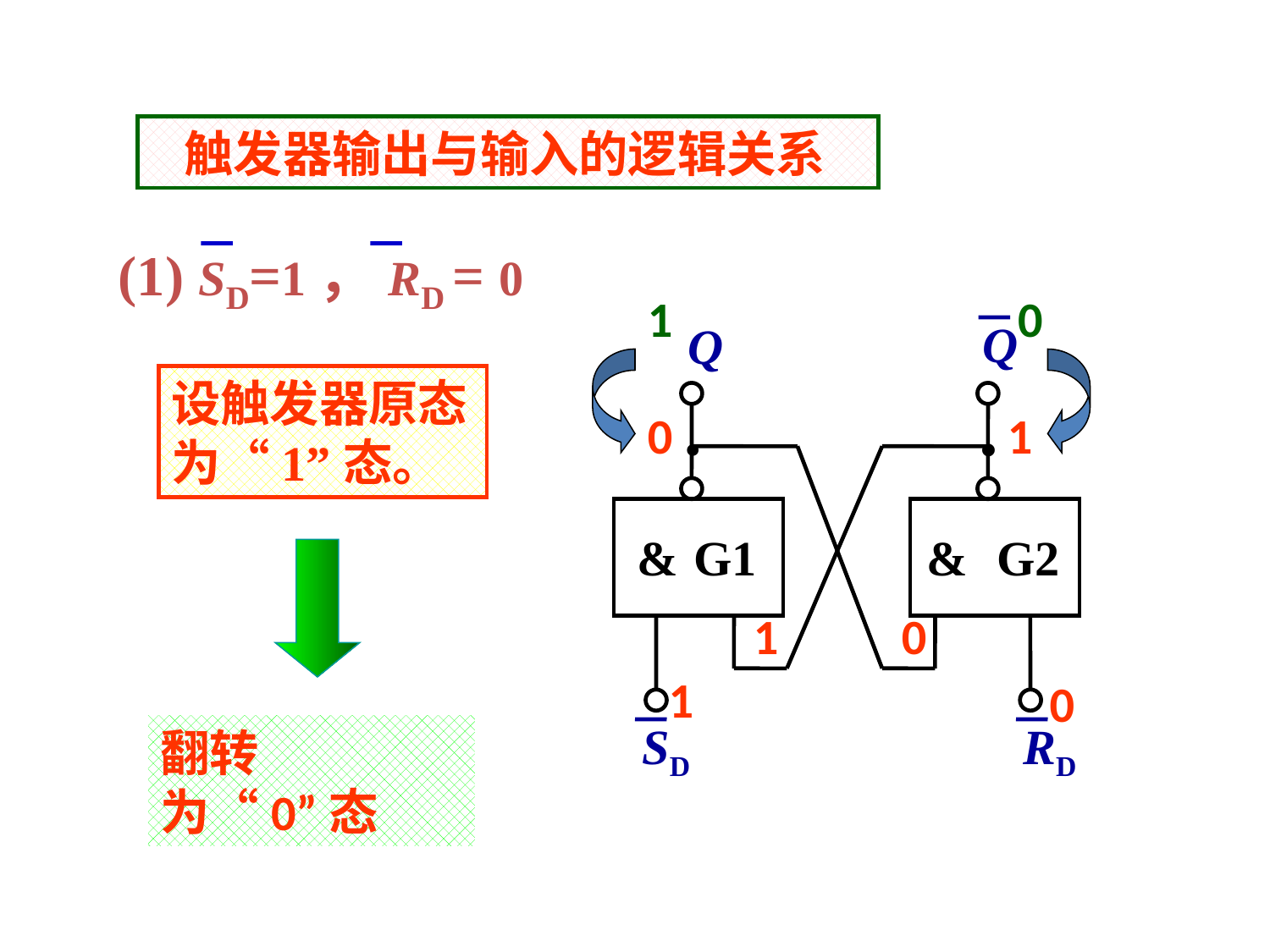

触发器输出与输入的逻辑关系
(1) SD=1，RD = 0

1
0
Q

Q
.
.

&
G1
&
G2

SD

RD

设触发器原态为“1”态。
0
1

翻转为“0”态
1
0
1
0